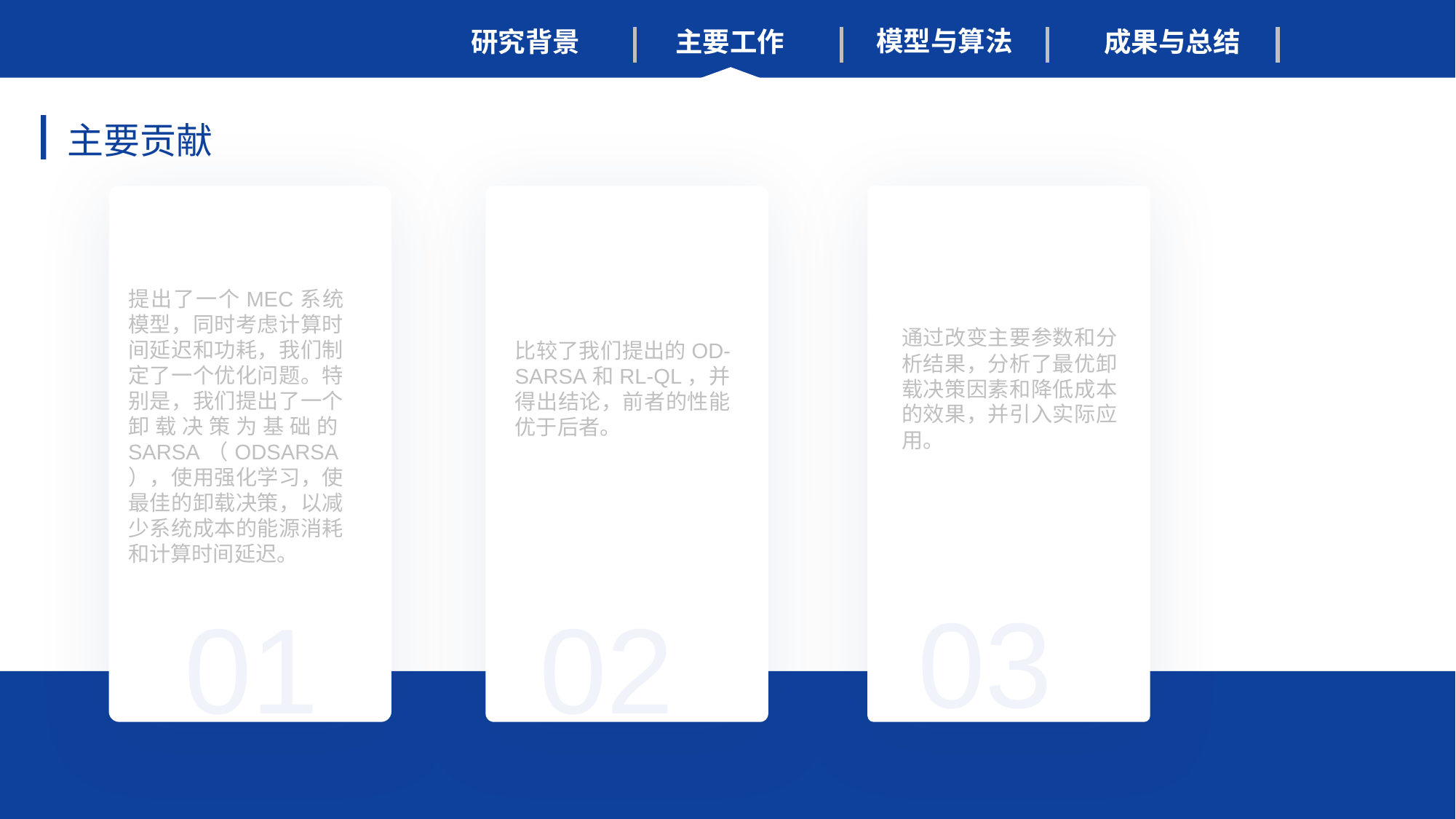

模型与算法
研究背景
主要工作
成果与总结

主要贡献

毕业论文答辩模板
提出了一个MEC系统模型，同时考虑计算时间延迟和功耗，我们制定了一个优化问题。特别是，我们提出了一个卸载决策为基础的SARSA（ODSARSA），使用强化学习，使最佳的卸载决策，以减少系统成本的能源消耗和计算时间延迟。
通过改变主要参数和分析结果，分析了最优卸载决策因素和降低成本的效果，并引入实际应用。
比较了我们提出的OD-SARSA和RL-QL，并得出结论，前者的性能优于后者。
Graduation thesis defense template
03
01
02